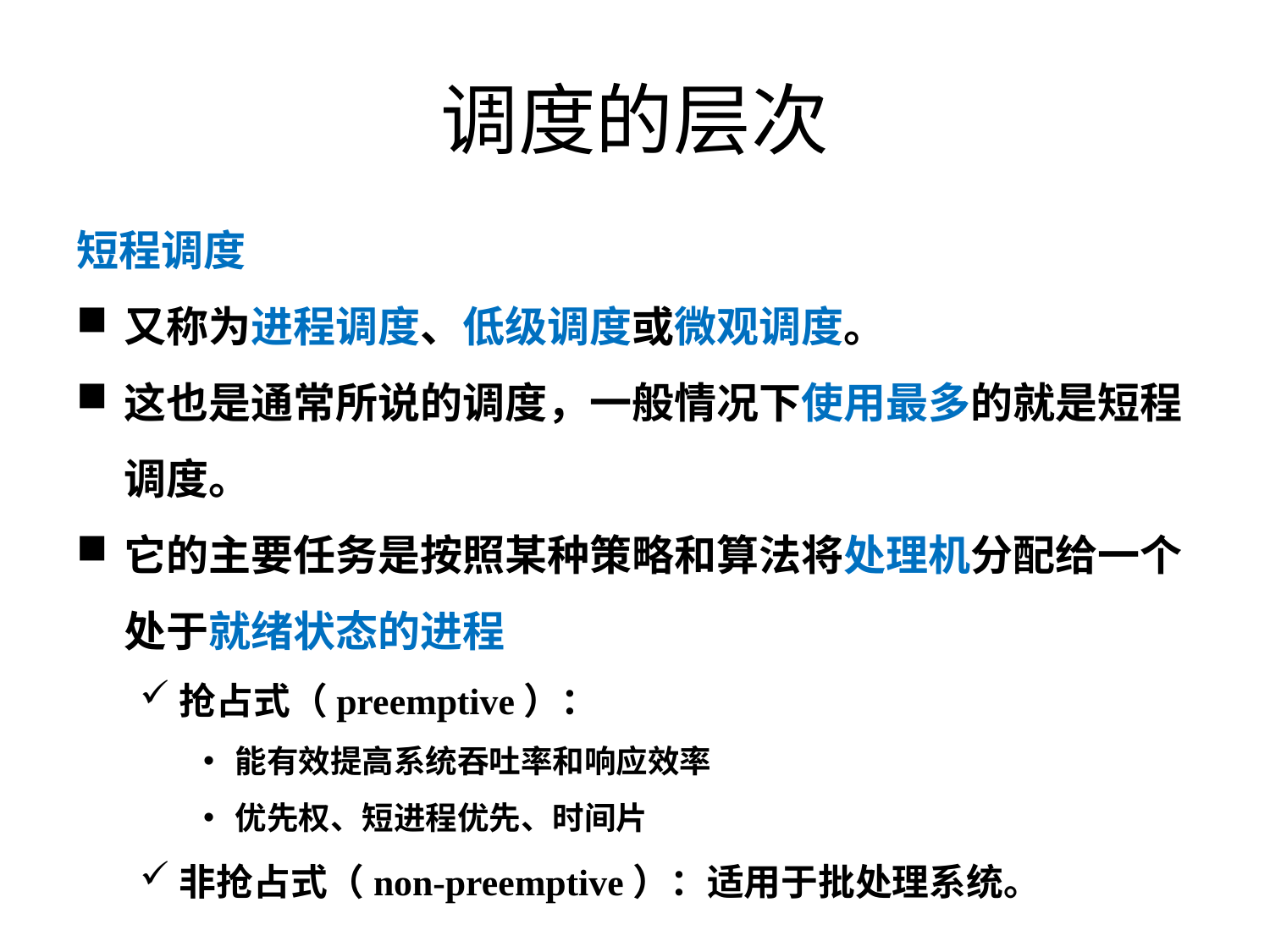

# 调度的层次
短程调度
又称为进程调度、低级调度或微观调度。
这也是通常所说的调度，一般情况下使用最多的就是短程调度。
它的主要任务是按照某种策略和算法将处理机分配给一个处于就绪状态的进程
抢占式（preemptive）：
能有效提高系统吞吐率和响应效率
优先权、短进程优先、时间片
非抢占式（non-preemptive）：适用于批处理系统。